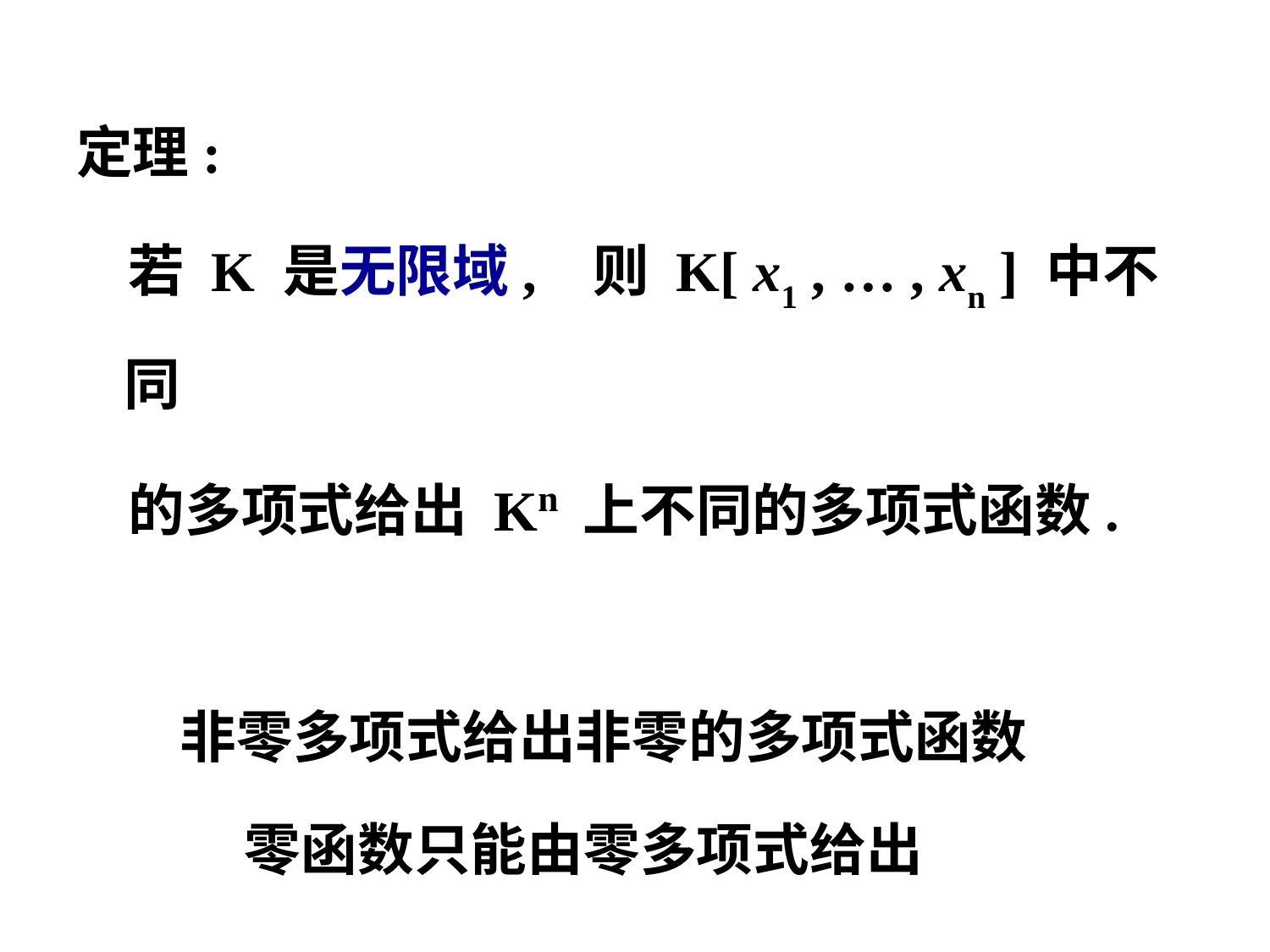

定理:
   若 K 是无限域,   则 K[ x1 , … , xn ] 中不同
   的多项式给出 Kn 上不同的多项式函数.

       非零多项式给出非零的多项式函数
            零函数只能由零多项式给出